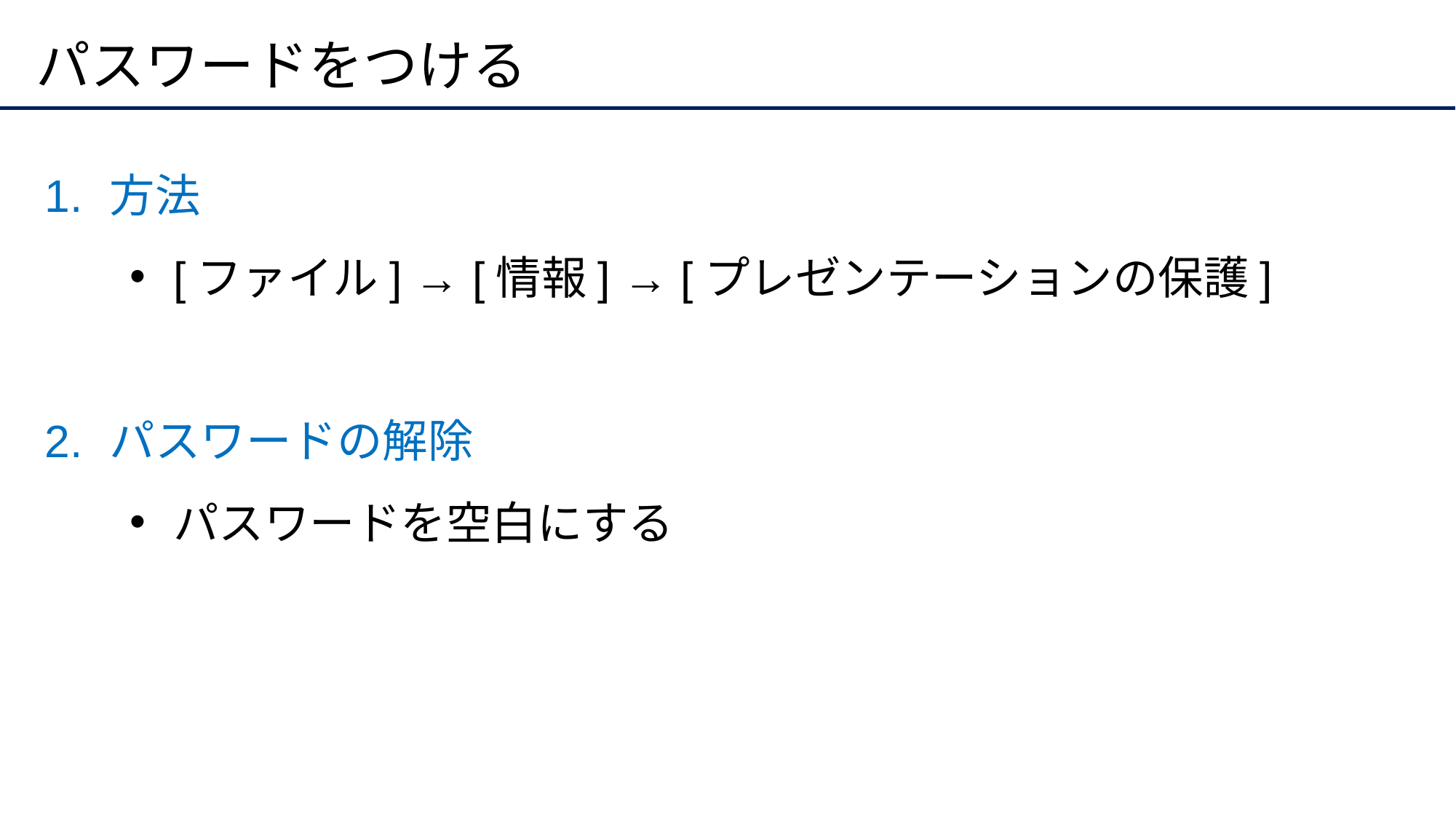

# パスワードをつける
方法
[ファイル] → [情報] → [プレゼンテーションの保護]

パスワードの解除
パスワードを空白にする